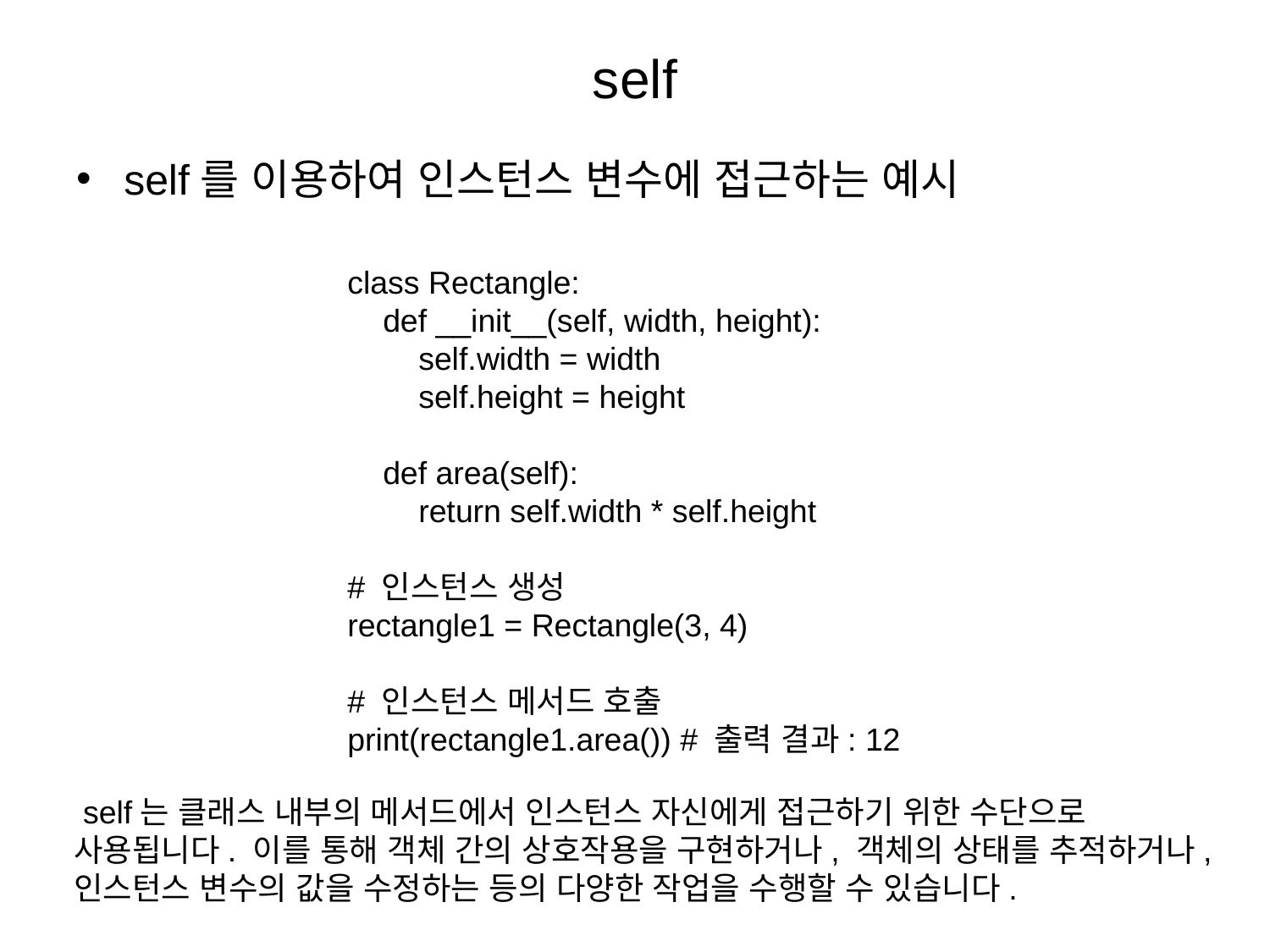

# self
self를 이용하여 인스턴스 변수에 접근하는 예시
class Rectangle:
    def __init__(self, width, height):
        self.width = width
        self.height = height

    def area(self):
        return self.width * self.height

# 인스턴스 생성
rectangle1 = Rectangle(3, 4)

# 인스턴스 메서드 호출
print(rectangle1.area()) # 출력 결과: 12
 self는 클래스 내부의 메서드에서 인스턴스 자신에게 접근하기 위한 수단으로 사용됩니다. 이를 통해 객체 간의 상호작용을 구현하거나, 객체의 상태를 추적하거나, 인스턴스 변수의 값을 수정하는 등의 다양한 작업을 수행할 수 있습니다.